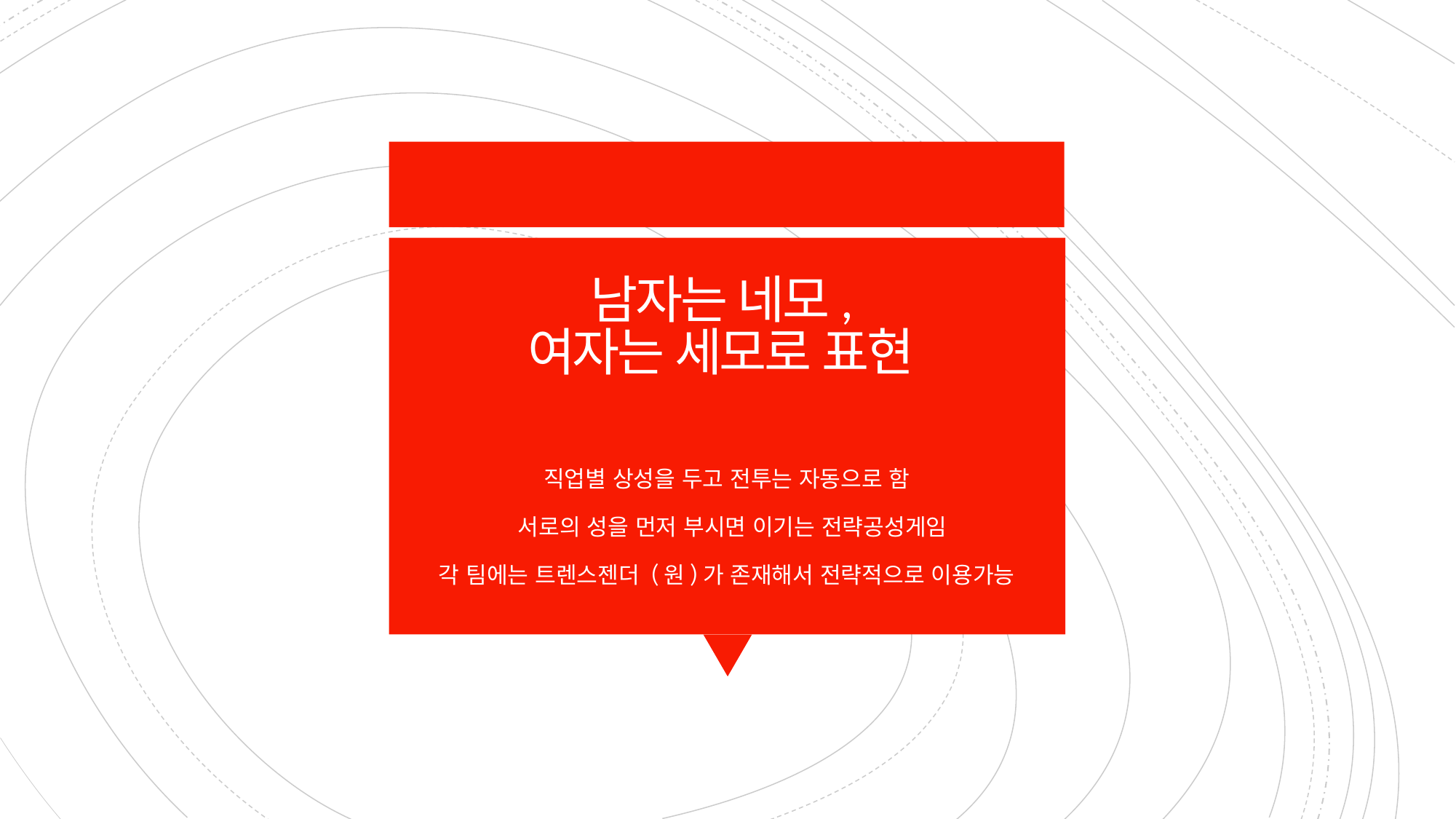

# 남자는 네모, 여자는 세모로 표현
직업별 상성을 두고 전투는 자동으로 함
 서로의 성을 먼저 부시면 이기는 전략공성게임
각 팀에는 트렌스젠더 (원)가 존재해서 전략적으로 이용가능